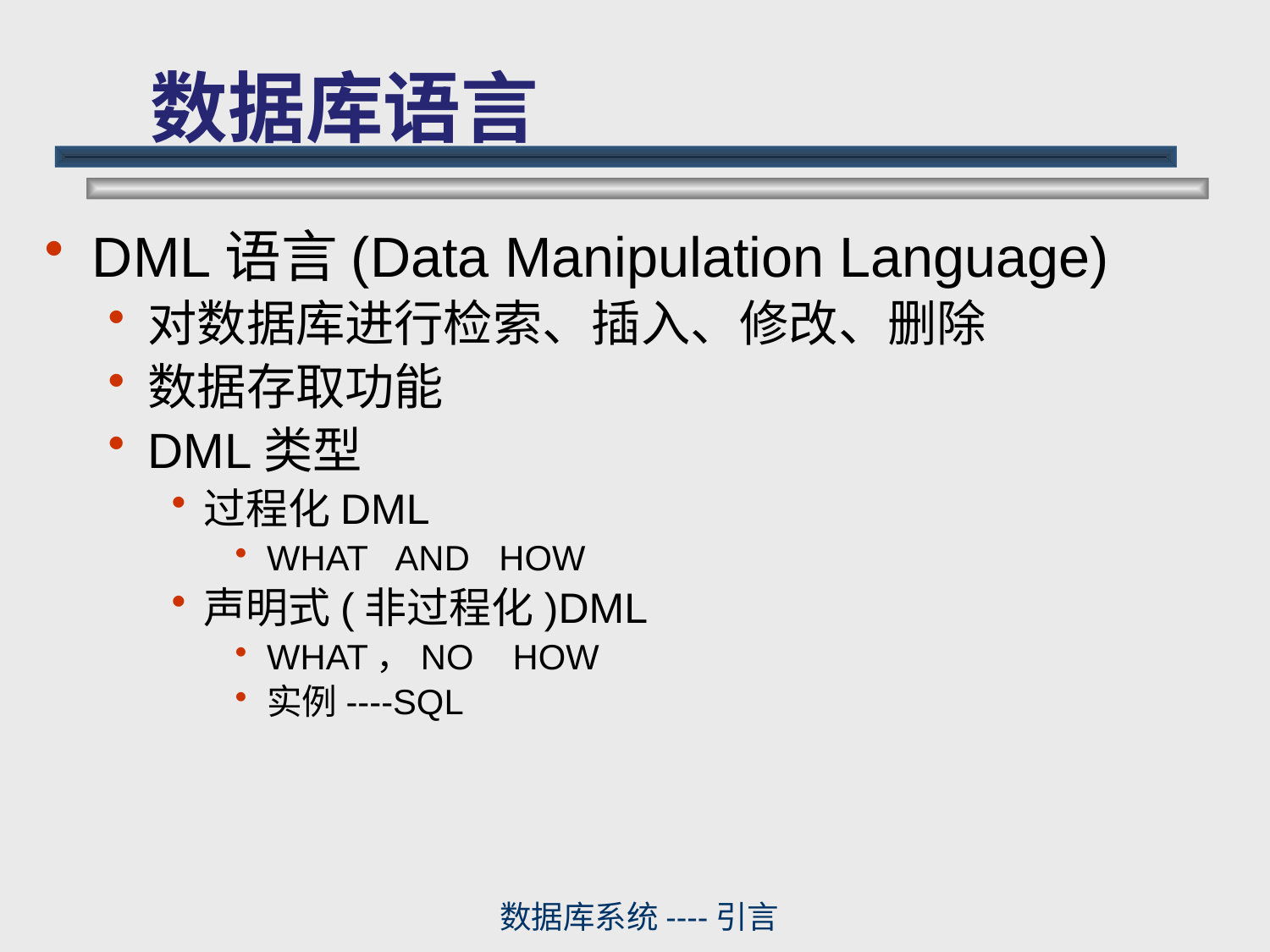

# 数据库语言
DML语言(Data Manipulation Language)
对数据库进行检索、插入、修改、删除
数据存取功能
DML类型
过程化DML
WHAT   AND   HOW
声明式(非过程化)DML
WHAT，NO    HOW
实例----SQL
数据库系统----引言